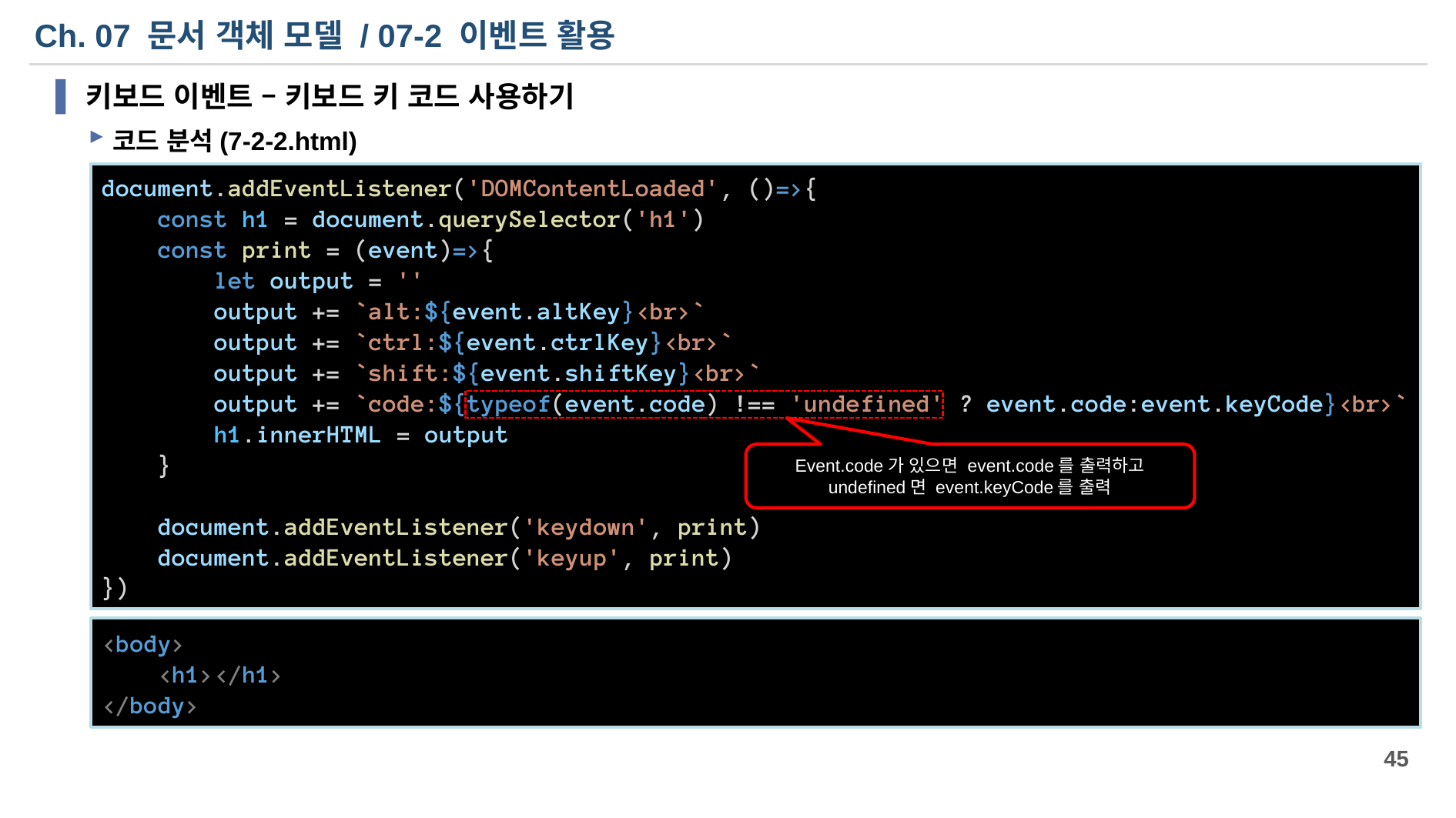

# Ch. 07 문서 객체 모델 / 07-2 이벤트 활용
키보드 이벤트 – 키보드 키 코드 사용하기
코드 분석(7-2-2.html)

document.addEventListener('DOMContentLoaded', ()=>{
    const h1 = document.querySelector('h1')
    const print = (event)=>{
        let output = ''
        output += `alt:${event.altKey}<br>`
        output += `ctrl:${event.ctrlKey}<br>`
        output += `shift:${event.shiftKey}<br>`
        output += `code:${typeof(event.code) !== 'undefined' ? event.code:event.keyCode}<br>`
        h1.innerHTML = output
    }
    document.addEventListener('keydown', print)
    document.addEventListener('keyup', print)
})

Event.code가 있으면 event.code를 출력하고 undefined면 event.keyCode를 출력
<body>
    <h1></h1>
</body>
45